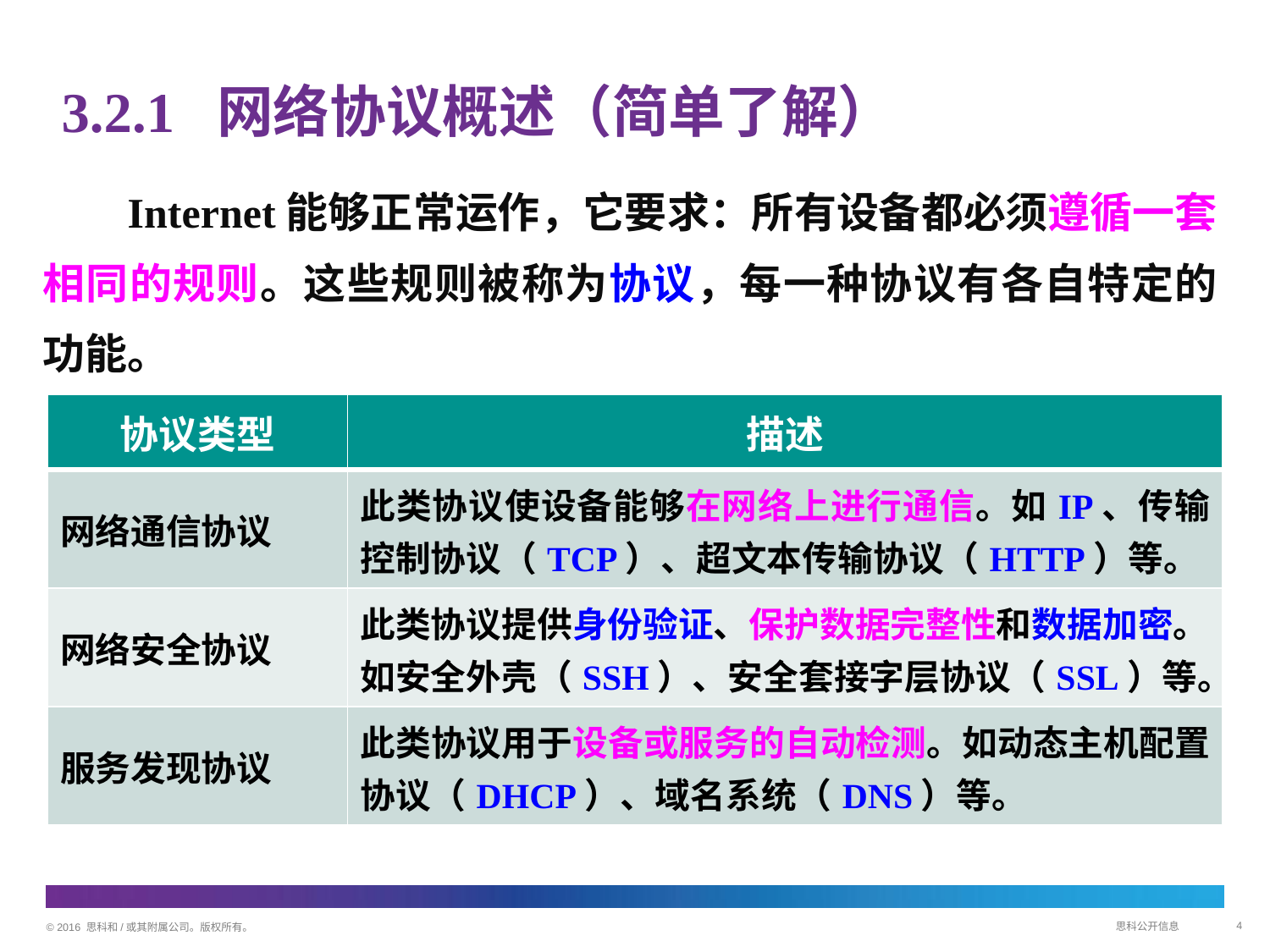

3.2.1  网络协议概述（简单了解）
Internet能够正常运作，它要求：所有设备都必须遵循一套相同的规则。这些规则被称为协议，每一种协议有各自特定的功能。
| 协议类型 | 描述 |
| --- | --- |
| 网络通信协议 | 此类协议使设备能够在网络上进行通信。如IP、传输控制协议（TCP）、超文本传输协议（HTTP）等。 |
| 网络安全协议 | 此类协议提供身份验证、保护数据完整性和数据加密。如安全外壳（SSH）、安全套接字层协议（SSL）等。 |
| 服务发现协议 | 此类协议用于设备或服务的自动检测。如动态主机配置协议（DHCP）、域名系统（DNS）等。 |